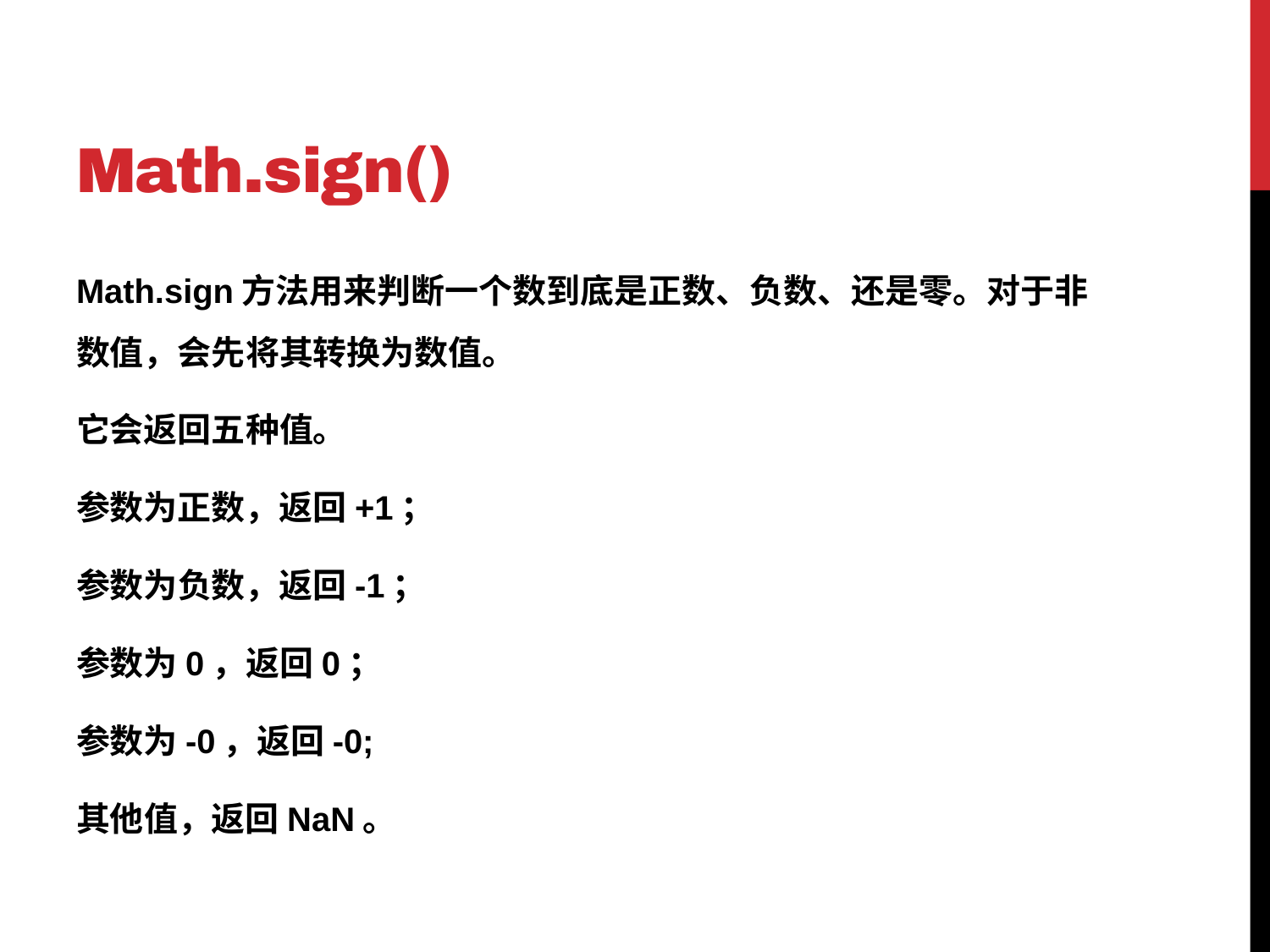

# Math.sign()
Math.sign方法用来判断一个数到底是正数、负数、还是零。对于非数值，会先将其转换为数值。
它会返回五种值。
参数为正数，返回+1；
参数为负数，返回-1；
参数为0，返回0；
参数为-0，返回-0;
其他值，返回NaN。